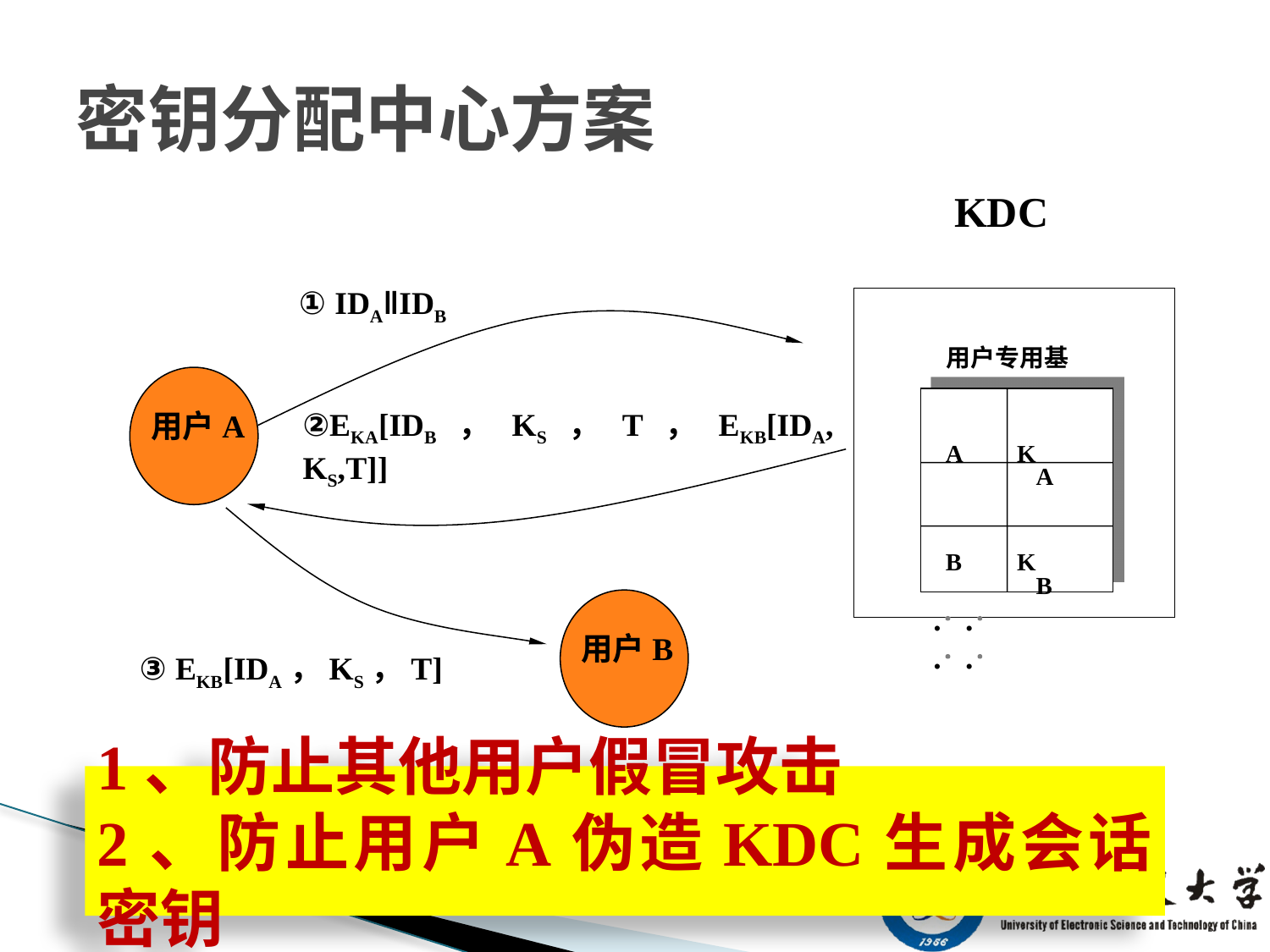

# 密钥分配中心方案
KDC

       用户专用基
       本密钥文件
  ① IDA‖IDB

  A         KA

  B         KB
.   .
.   .

②EKA[IDB，KS，T，EKB[IDA, KS,T]]
  用户A

  用户B
③ EKB[IDA，KS，T]
1、防止其他用户假冒攻击
2、防止用户A伪造KDC生成会话密钥